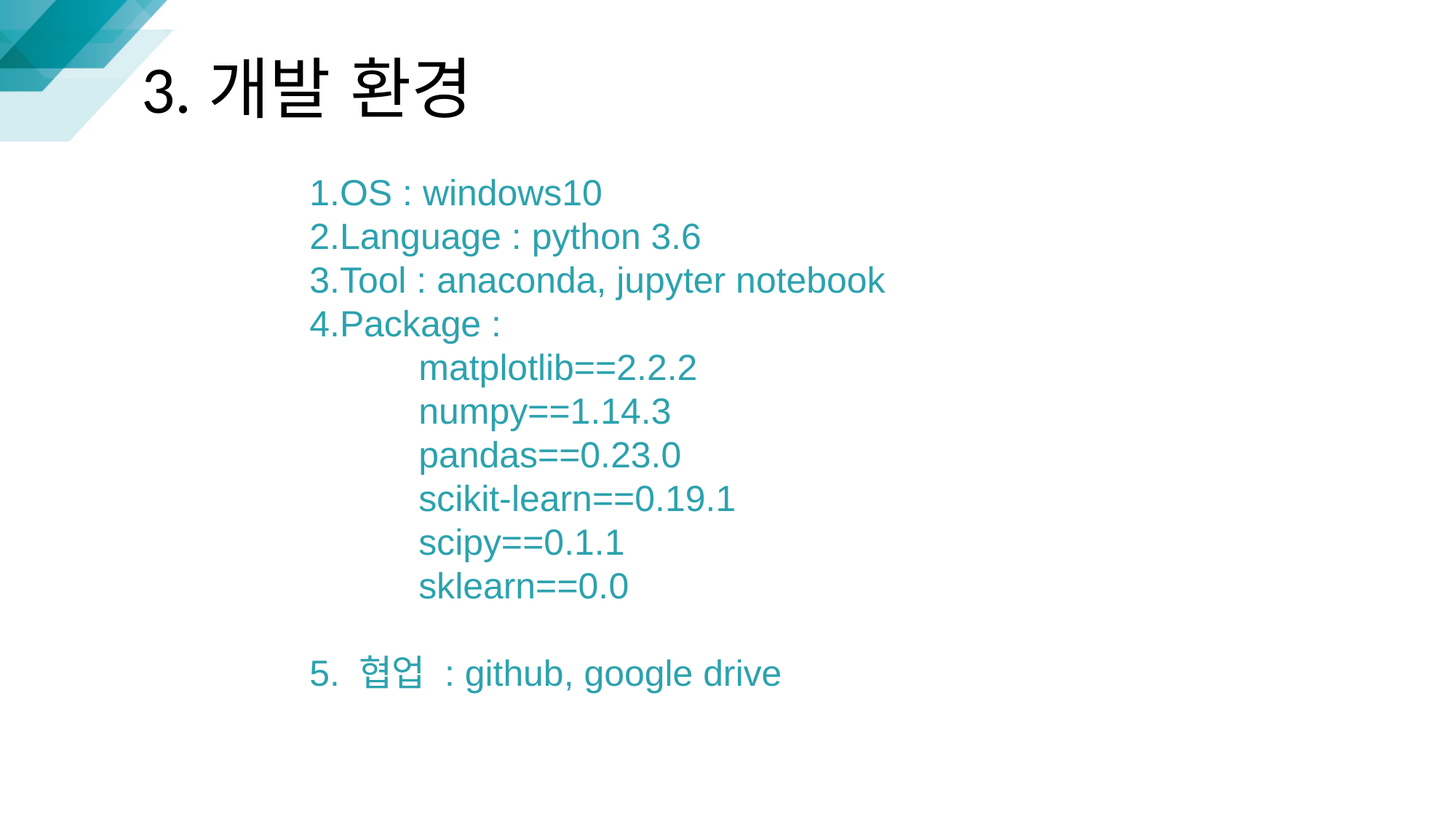

3.개발 환경
OS : windows10
Language : python 3.6
Tool : anaconda, jupyter notebook
Package :
matplotlib==2.2.2
numpy==1.14.3
pandas==0.23.0
scikit-learn==0.19.1
scipy==0.1.1
sklearn==0.0
5. 협업 : github, google drive